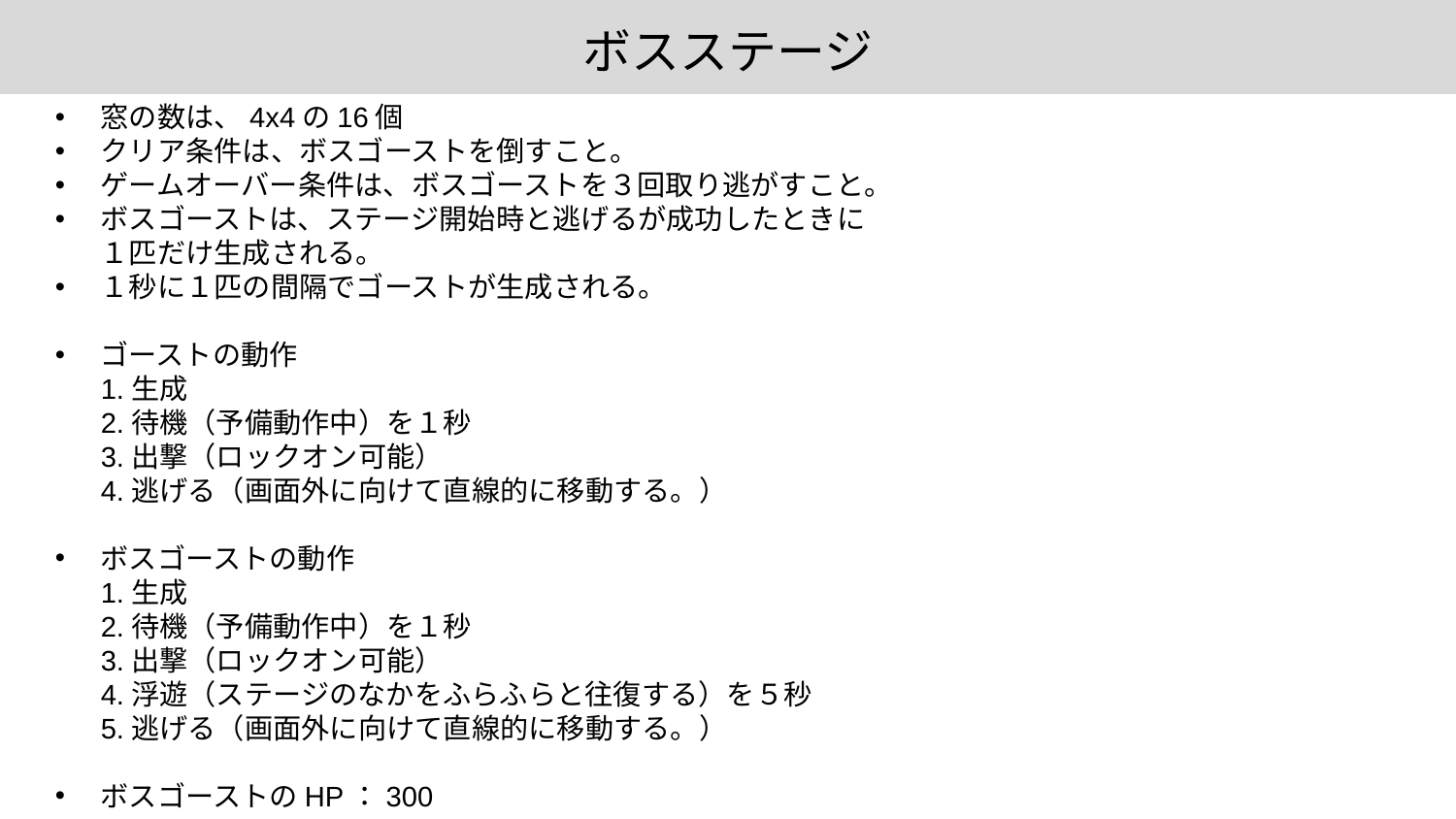

# ボスステージ
窓の数は、4x4の16個
クリア条件は、ボスゴーストを倒すこと。
ゲームオーバー条件は、ボスゴーストを３回取り逃がすこと。
ボスゴーストは、ステージ開始時と逃げるが成功したときに
１匹だけ生成される。
１秒に１匹の間隔でゴーストが生成される。

ゴーストの動作
1.生成
2.待機（予備動作中）を１秒
3.出撃（ロックオン可能）
4.逃げる（画面外に向けて直線的に移動する。）

ボスゴーストの動作
1.生成
2.待機（予備動作中）を１秒
3.出撃（ロックオン可能）
4.浮遊（ステージのなかをふらふらと往復する）を５秒
5.逃げる（画面外に向けて直線的に移動する。）

ボスゴーストのHP：300